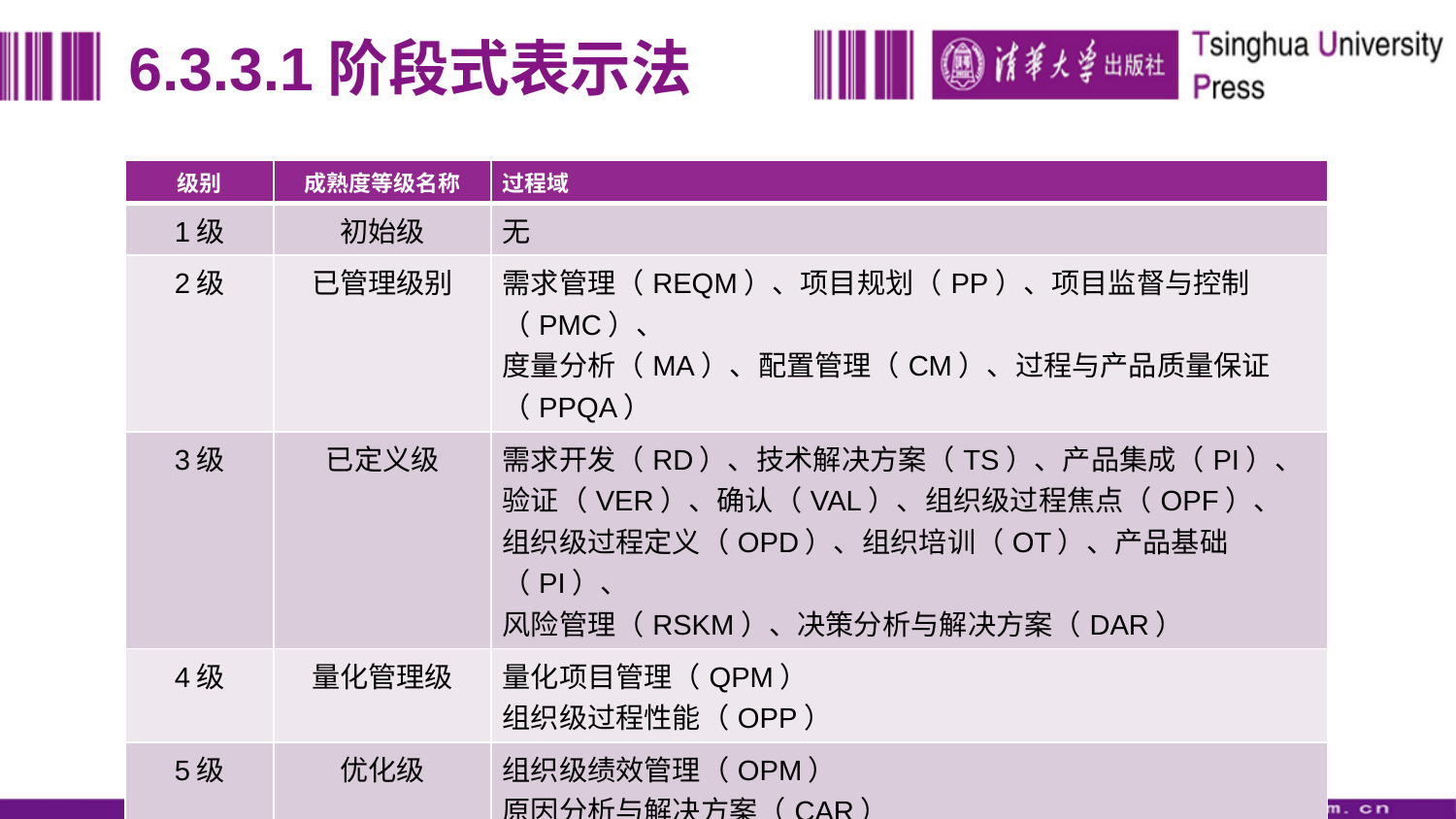

# 6.3.3.1阶段式表示法
| 级别 | 成熟度等级名称 | 过程域 |
| --- | --- | --- |
| 1级 | 初始级 | 无 |
| 2级 | 已管理级别 | 需求管理（REQM）、项目规划（PP）、项目监督与控制（PMC）、 度量分析（MA）、配置管理（CM）、过程与产品质量保证（PPQA） |
| 3级 | 已定义级 | 需求开发（RD）、技术解决方案（TS）、产品集成（PI）、 验证（VER）、确认（VAL）、组织级过程焦点（OPF）、 组织级过程定义（OPD）、组织培训（OT）、产品基础（PI）、 风险管理（RSKM）、决策分析与解决方案（DAR） |
| 4级 | 量化管理级 | 量化项目管理（QPM） 组织级过程性能（OPP） |
| 5级 | 优化级 | 组织级绩效管理（OPM） 原因分析与解决方案（CAR） |